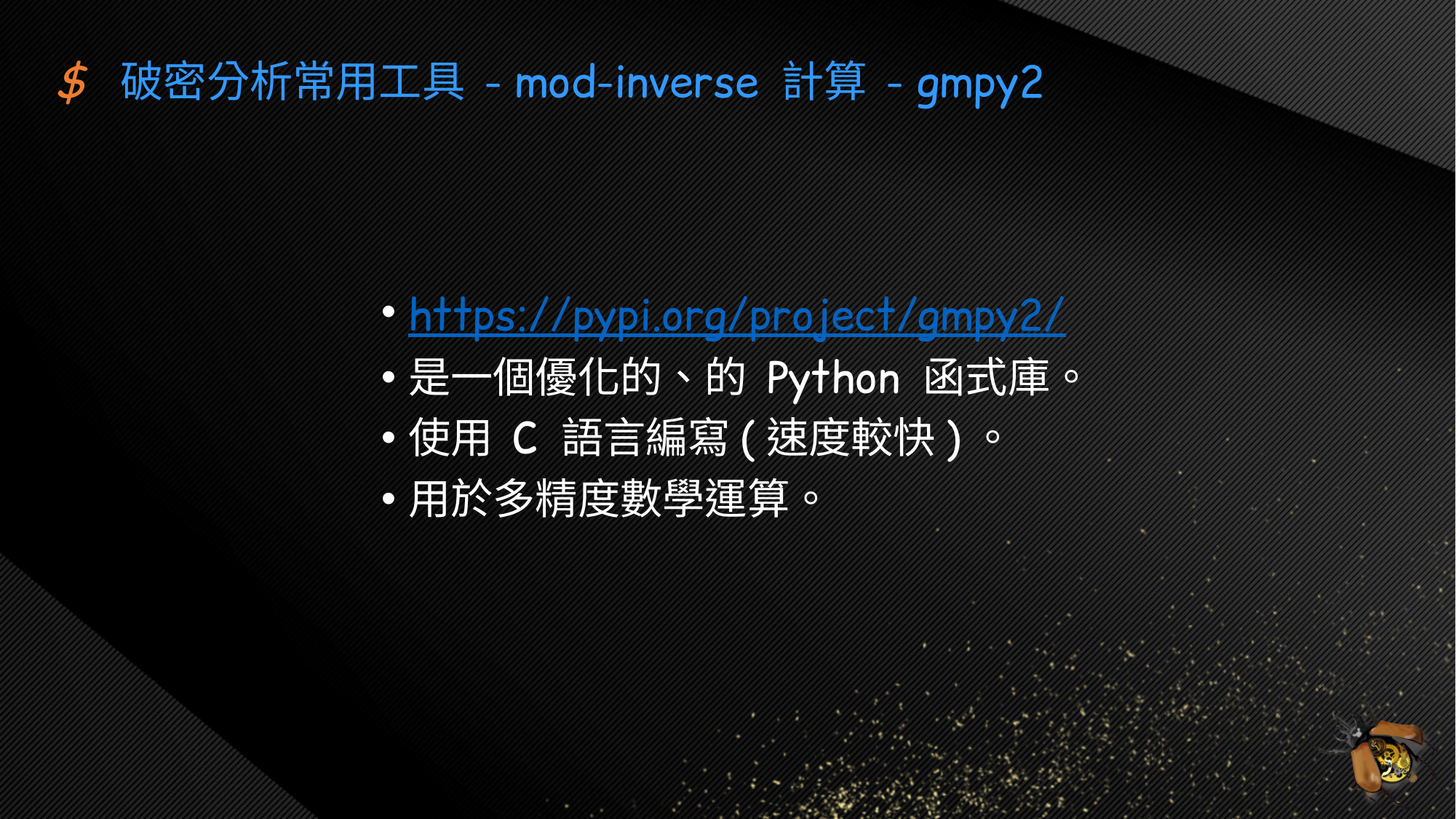

$  破密分析常用工具 - mod-inverse 計算 - gmpy2
https://pypi.org/project/gmpy2/
是一個優化的、的 Python 函式庫。
使用 C 語言編寫(速度較快)。
用於多精度數學運算。